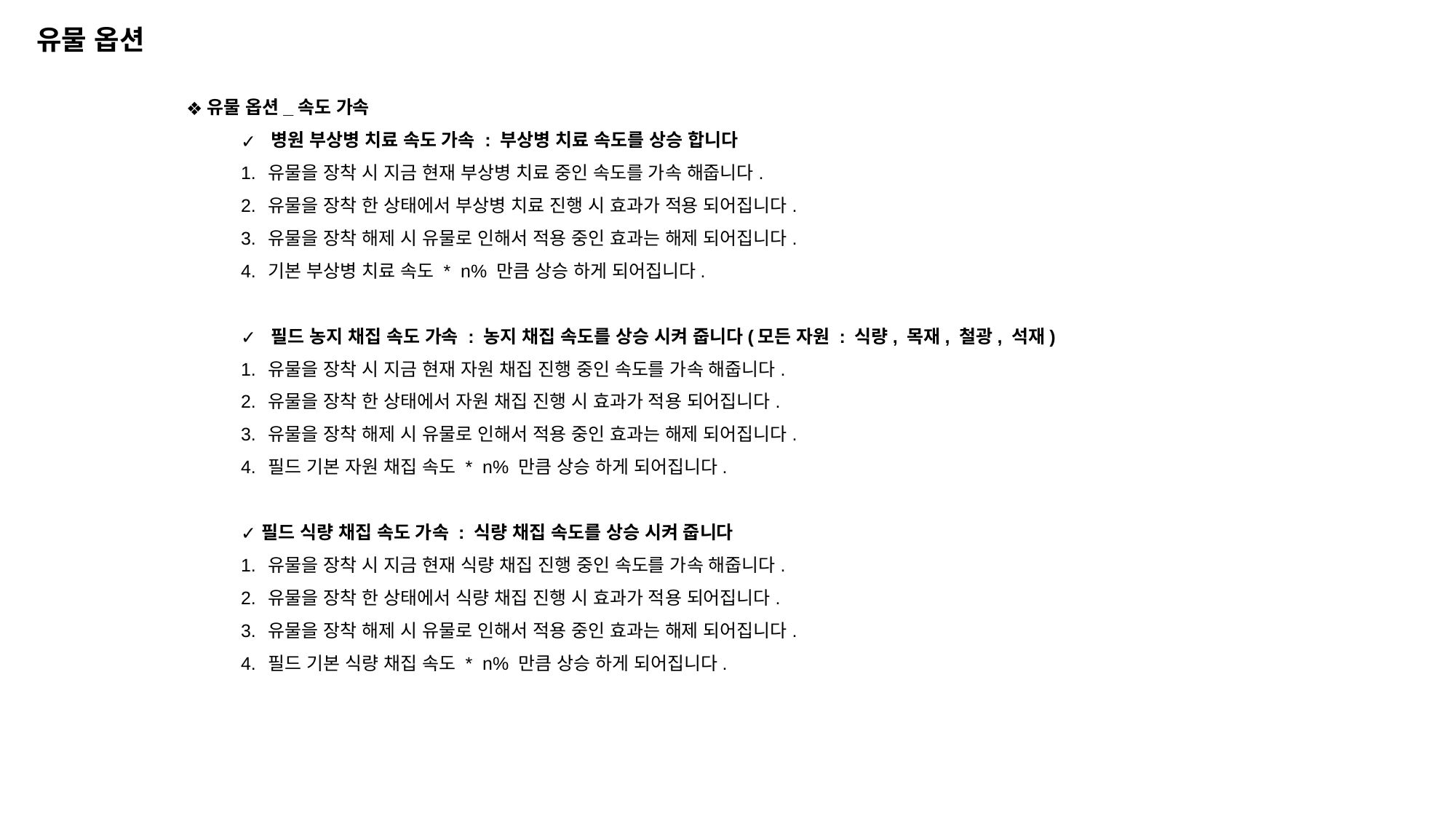

유물 옵션
유물 옵션_속도 가속
 병원 부상병 치료 속도 가속 : 부상병 치료 속도를 상승 합니다
유물을 장착 시 지금 현재 부상병 치료 중인 속도를 가속 해줍니다.
유물을 장착 한 상태에서 부상병 치료 진행 시 효과가 적용 되어집니다.
유물을 장착 해제 시 유물로 인해서 적용 중인 효과는 해제 되어집니다.
기본 부상병 치료 속도 *  n% 만큼 상승 하게 되어집니다.

 필드 농지 채집 속도 가속 : 농지 채집 속도를 상승 시켜 줍니다(모든 자원 : 식량, 목재, 철광, 석재)
유물을 장착 시 지금 현재 자원 채집 진행 중인 속도를 가속 해줍니다.
유물을 장착 한 상태에서 자원 채집 진행 시 효과가 적용 되어집니다.
유물을 장착 해제 시 유물로 인해서 적용 중인 효과는 해제 되어집니다.
필드 기본 자원 채집 속도 *  n% 만큼 상승 하게 되어집니다.

필드 식량 채집 속도 가속 : 식량 채집 속도를 상승 시켜 줍니다
유물을 장착 시 지금 현재 식량 채집 진행 중인 속도를 가속 해줍니다.
유물을 장착 한 상태에서 식량 채집 진행 시 효과가 적용 되어집니다.
유물을 장착 해제 시 유물로 인해서 적용 중인 효과는 해제 되어집니다.
필드 기본 식량 채집 속도 *  n% 만큼 상승 하게 되어집니다.